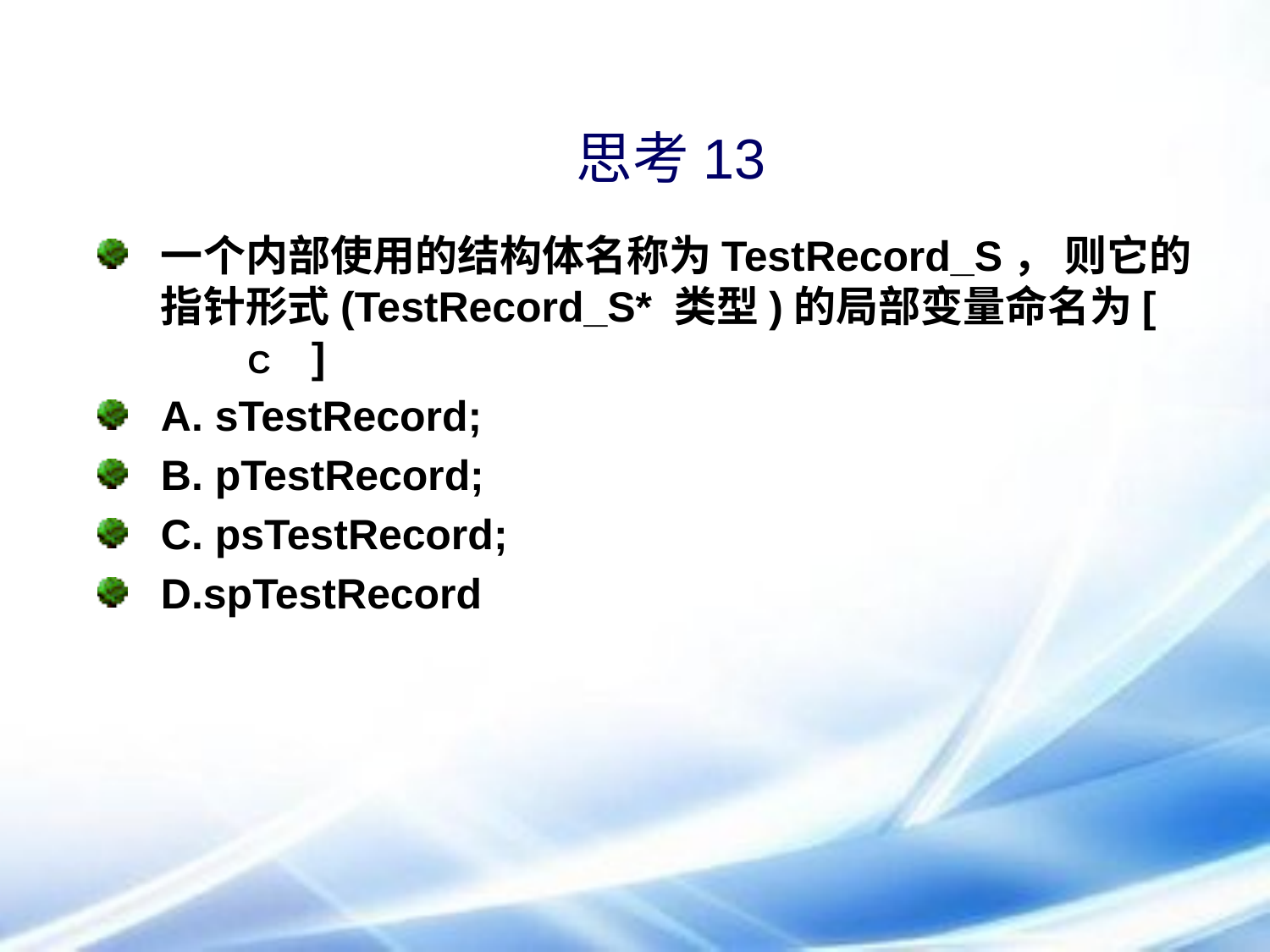

# 思考13
一个内部使用的结构体名称为TestRecord_S， 则它的指针形式(TestRecord_S* 类型)的局部变量命名为[		  ]
A. sTestRecord;
B. pTestRecord;
C. psTestRecord;
D.spTestRecord
C